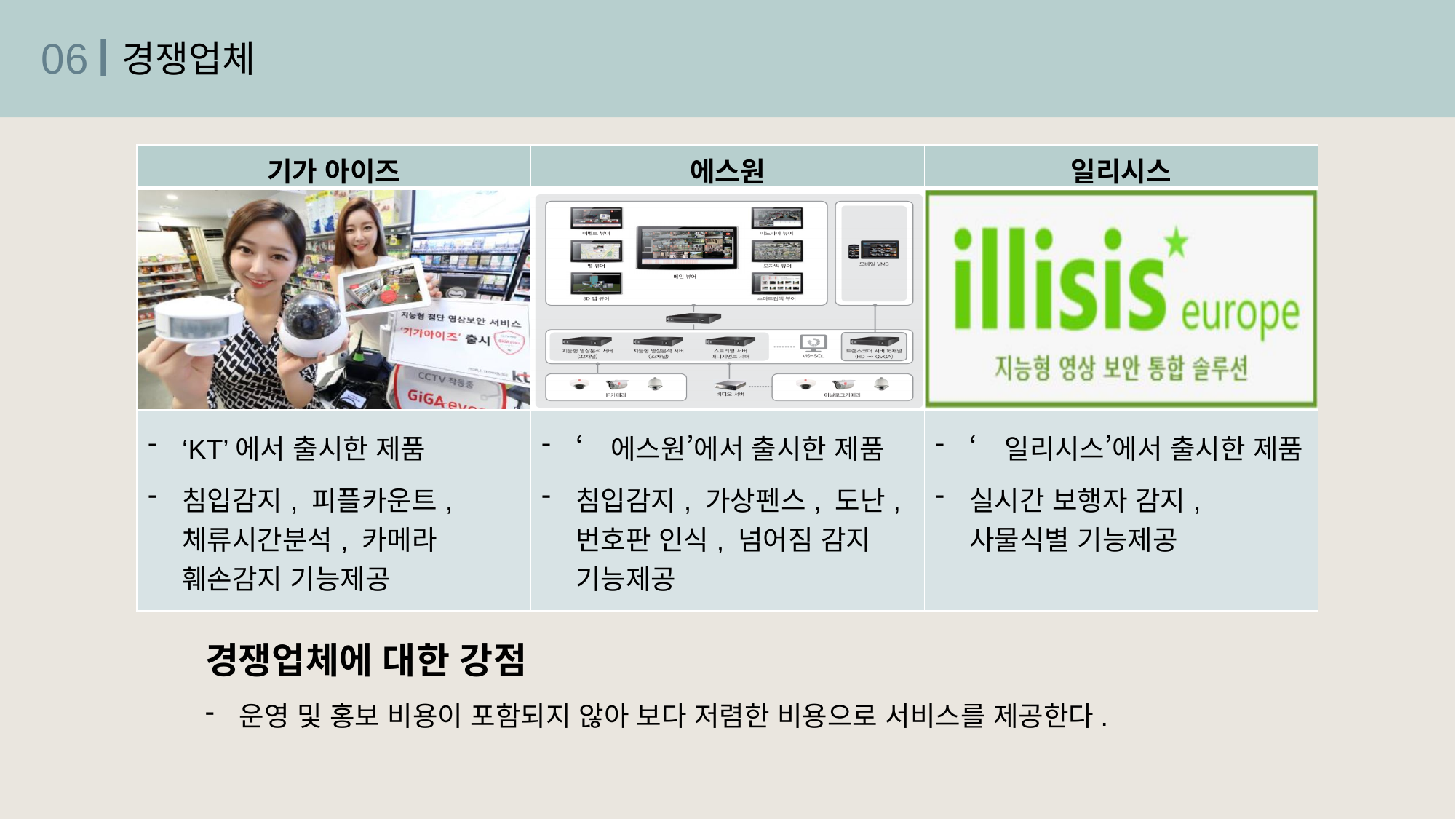

06
경쟁업체

| 기가 아이즈 | 에스원 | 일리시스 |
| --- | --- | --- |
|  |  |  |
| ‘KT’에서 출시한 제품 침입감지, 피플카운트, 체류시간분석, 카메라 훼손감지 기능제공 | ‘에스원’에서 출시한 제품 침입감지, 가상펜스, 도난, 번호판 인식, 넘어짐 감지 기능제공 | ‘일리시스’에서 출시한 제품 실시간 보행자 감지, 사물식별 기능제공 |
경쟁업체에 대한 강점

운영 및 홍보 비용이 포함되지 않아 보다 저렴한 비용으로 서비스를 제공한다.